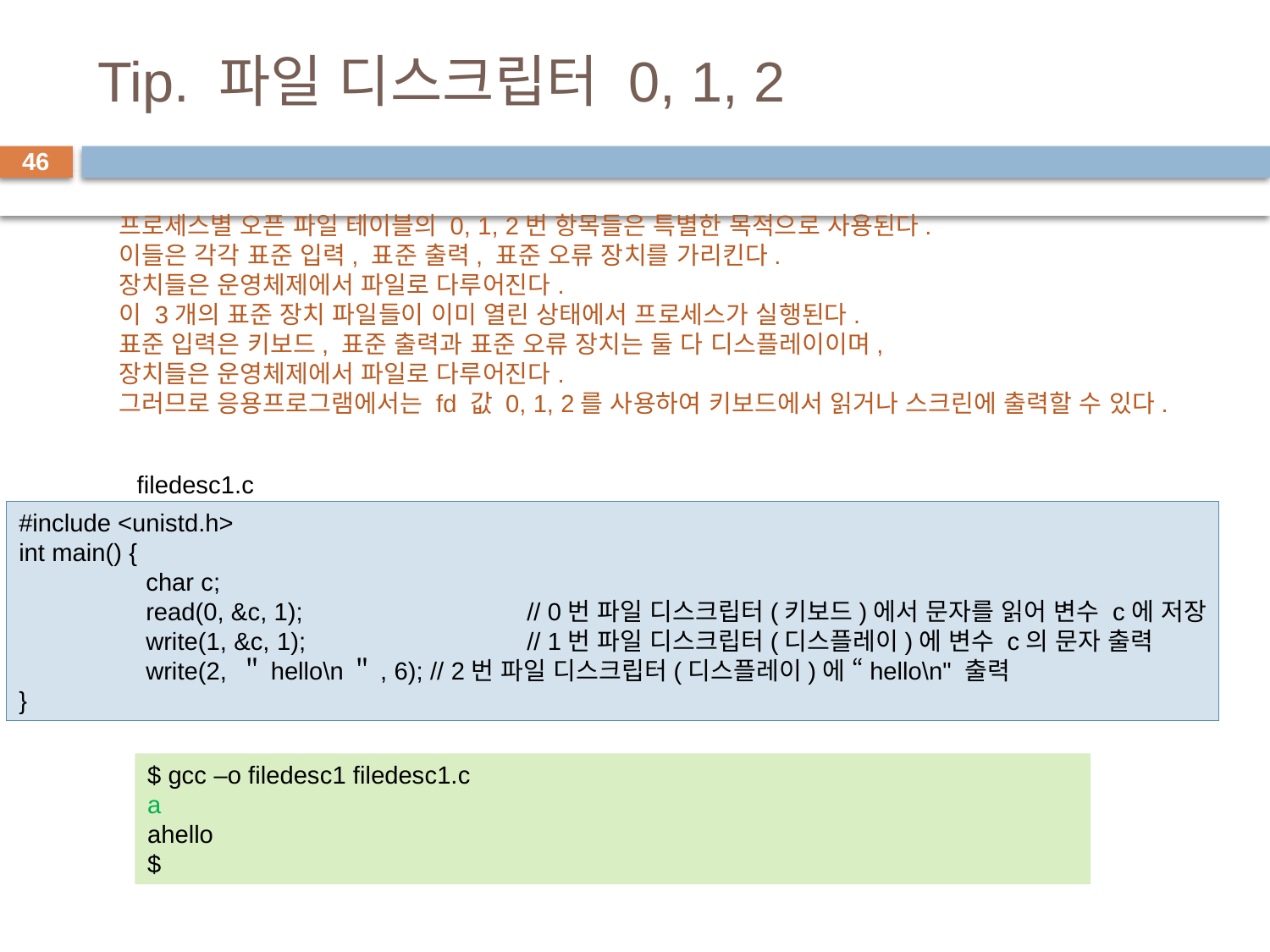

# Tip. 파일 디스크립터 0, 1, 2
46
프로세스별 오픈 파일 테이블의 0, 1, 2번 항목들은 특별한 목적으로 사용된다.
이들은 각각 표준 입력, 표준 출력, 표준 오류 장치를 가리킨다.
장치들은 운영체제에서 파일로 다루어진다.
이 3개의 표준 장치 파일들이 이미 열린 상태에서 프로세스가 실행된다.
표준 입력은 키보드, 표준 출력과 표준 오류 장치는 둘 다 디스플레이이며,
장치들은 운영체제에서 파일로 다루어진다.
그러므로 응용프로그램에서는 fd 값 0, 1, 2를 사용하여 키보드에서 읽거나 스크린에 출력할 수 있다.

filedesc1.c
#include <unistd.h>
int main() {
	char c;
	read(0, &c, 1); 		// 0번 파일 디스크립터(키보드)에서 문자를 읽어 변수 c에 저장
	write(1, &c, 1); 		// 1번 파일 디스크립터(디스플레이)에 변수 c의 문자 출력
	write(2, ＂hello\n＂, 6); // 2번 파일 디스크립터(디스플레이)에 “hello\n" 출력
}
$ gcc –o filedesc1 filedesc1.c
a
ahello
$